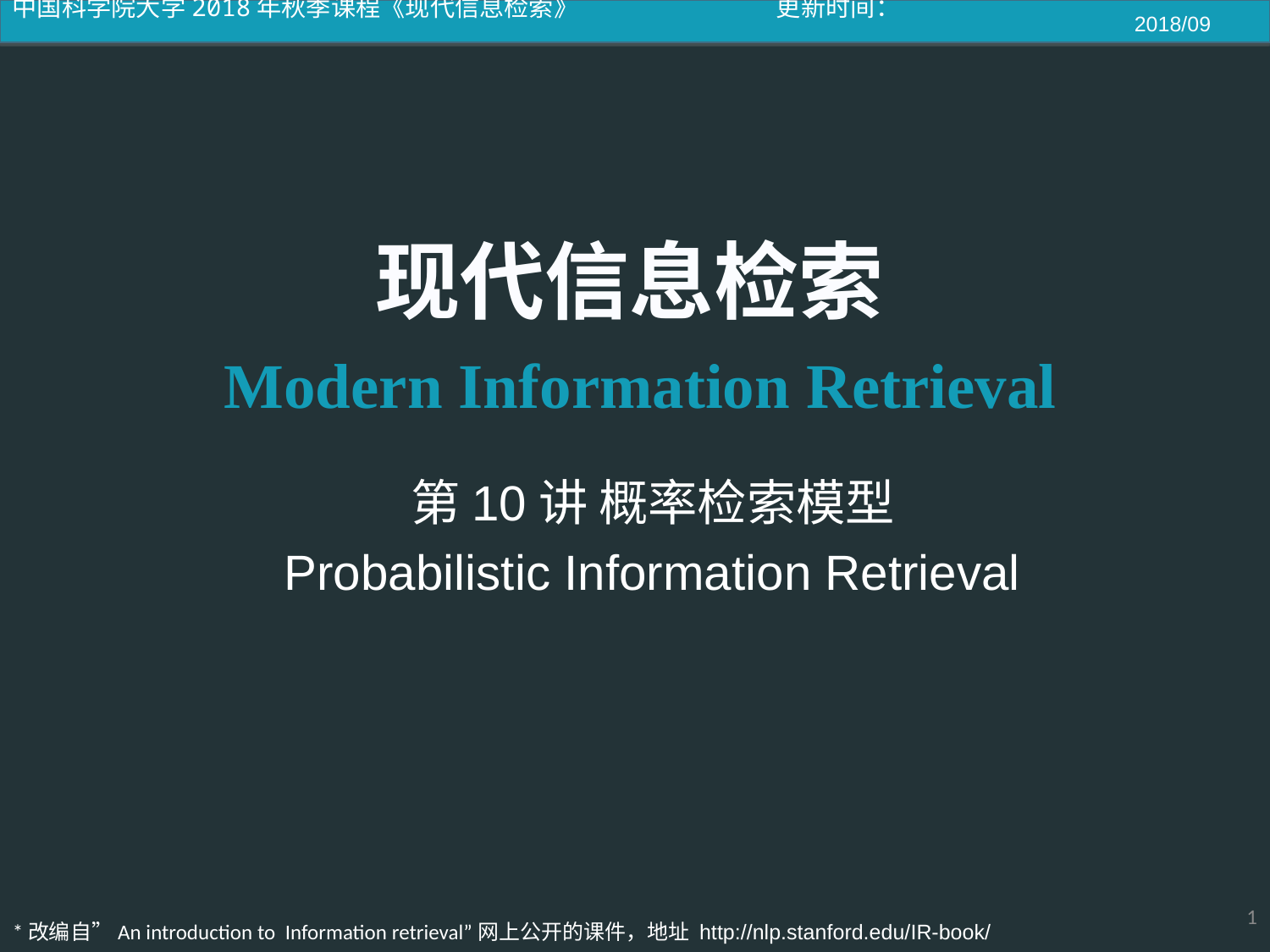

2018/09
第10讲 概率检索模型
Probabilistic Information Retrieval
1